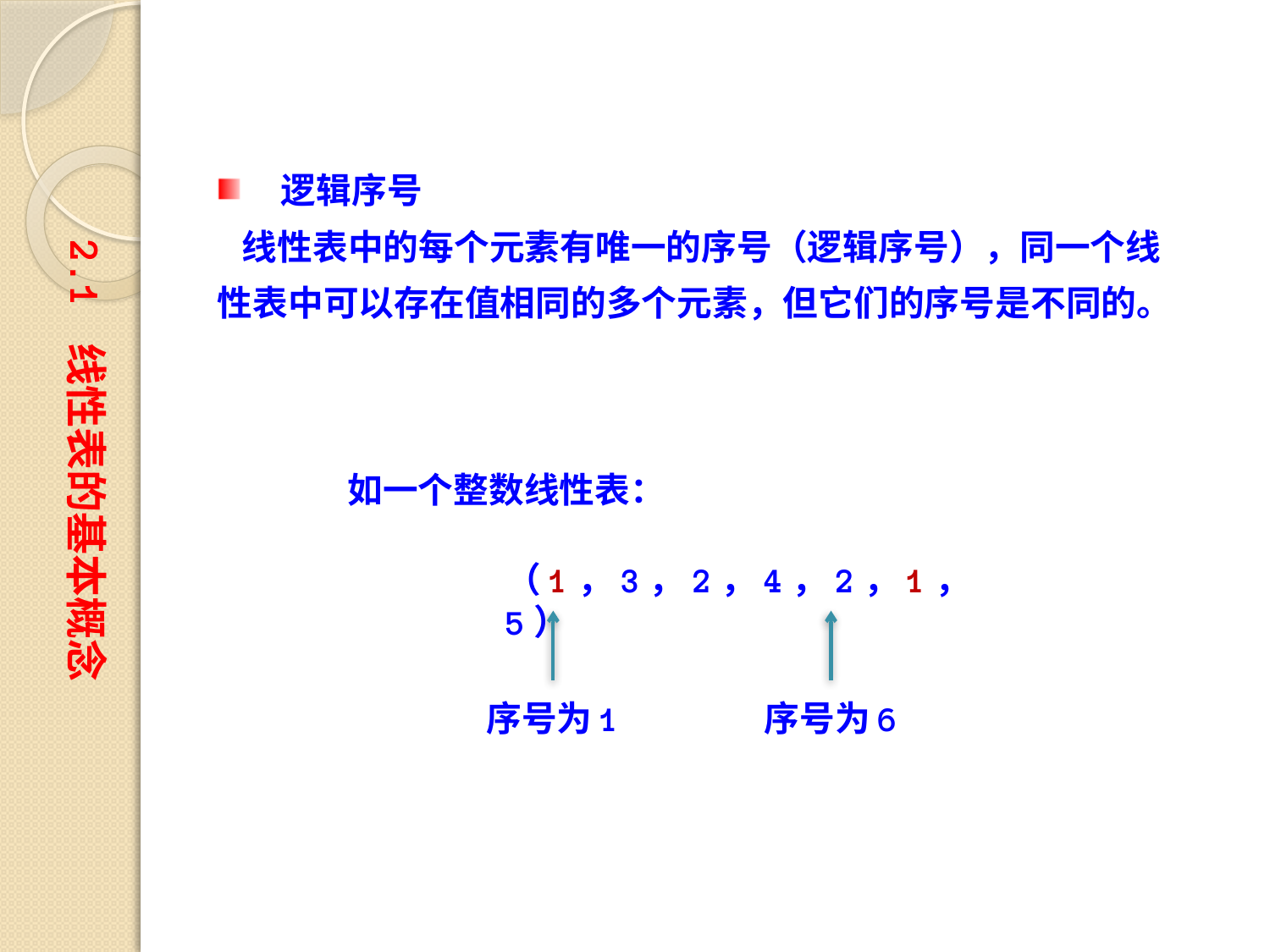

逻辑序号
  线性表中的每个元素有唯一的序号（逻辑序号），同一个线性表中可以存在值相同的多个元素，但它们的序号是不同的。
2.1 线性表的基本概念
如一个整数线性表：
（1，3，2，4，2，1，5）
序号为1
序号为6